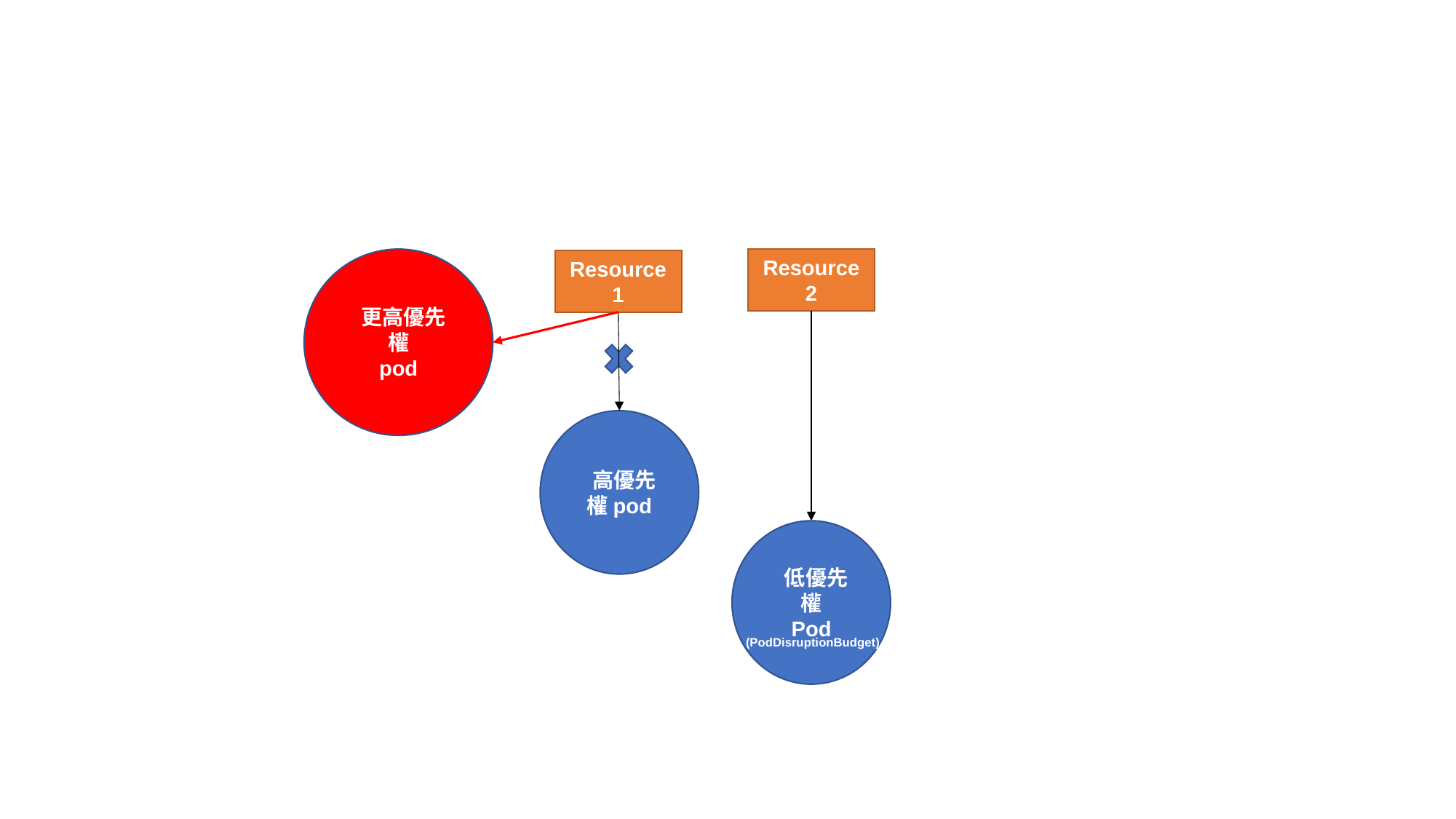

更高優先權
pod
Resource 2
Resource 1

 高優先權pod
 低優先權
Pod
(PodDisruptionBudget)